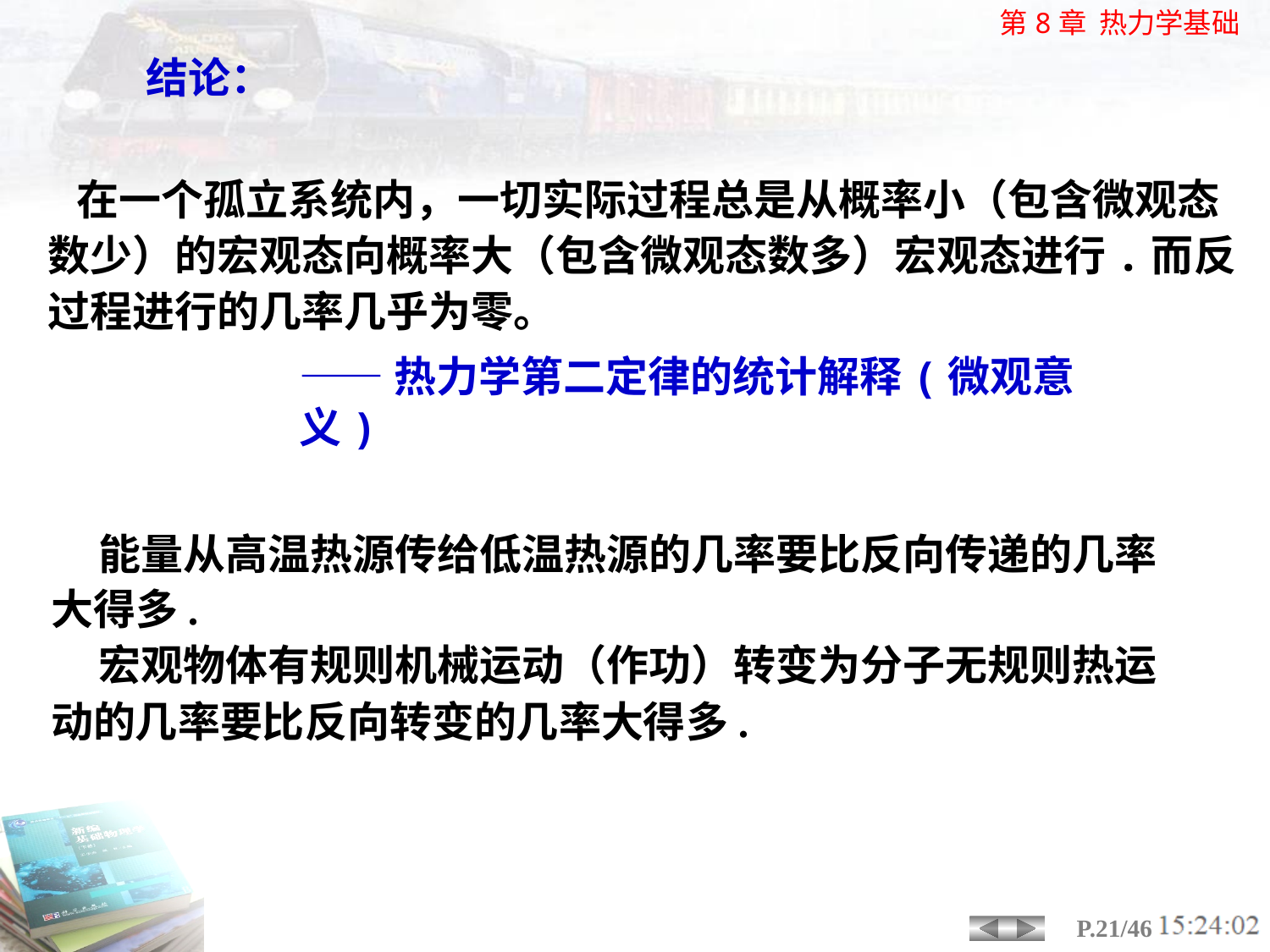

结论：
  在一个孤立系统内，一切实际过程总是从概率小（包含微观态数少）的宏观态向概率大（包含微观态数多）宏观态进行.而反过程进行的几率几乎为零。
——热力学第二定律的统计解释(微观意义)
    能量从高温热源传给低温热源的几率要比反向传递的几率大得多.
    宏观物体有规则机械运动（作功）转变为分子无规则热运动的几率要比反向转变的几率大得多.